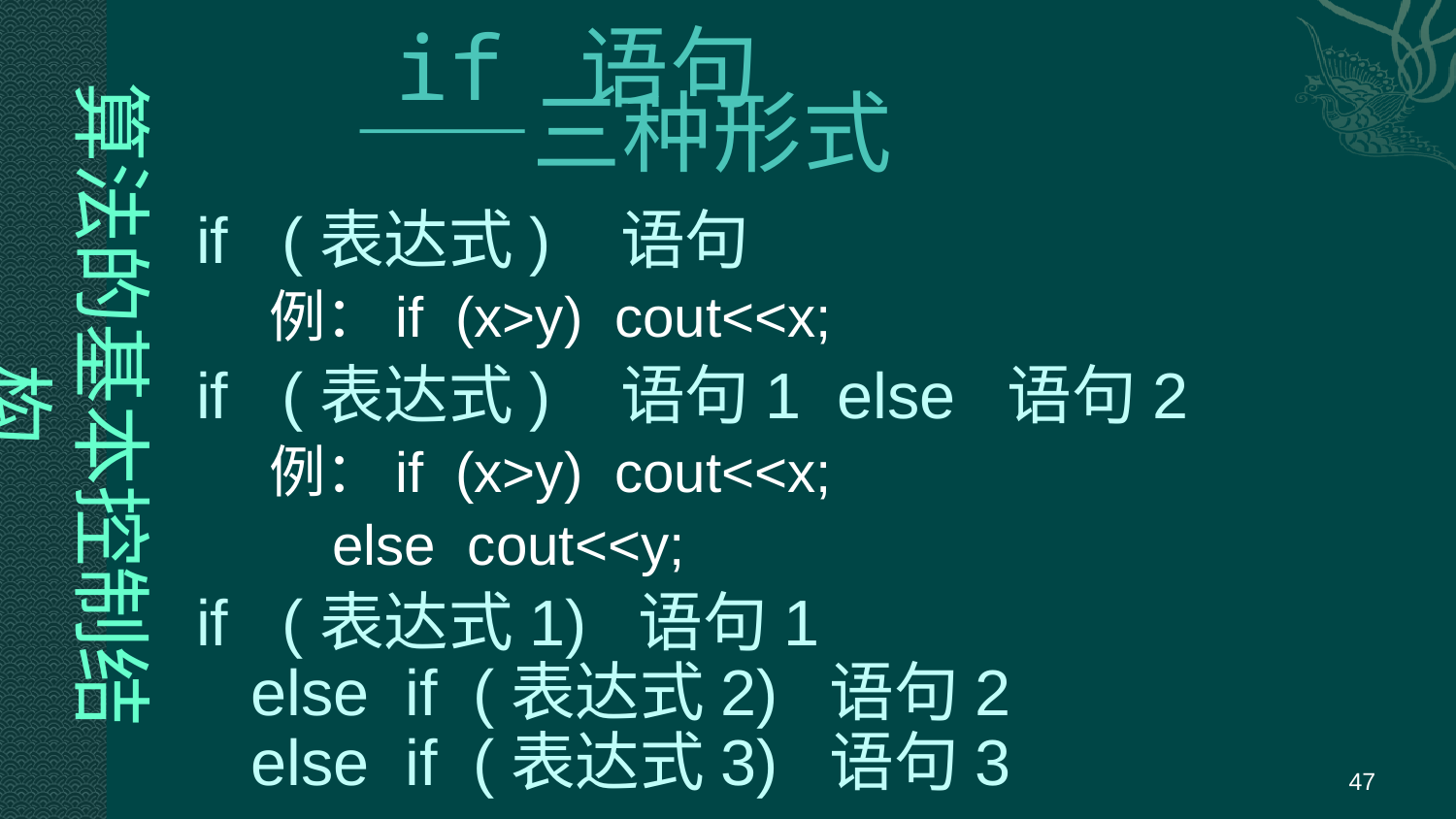

# if 语句 ——三种形式
算法的基本控制结构
if   (表达式)   语句
例：if  (x>y)  cout<<x;
if   (表达式)   语句1  else  语句2
例：if  (x>y)  cout<<x;
    else  cout<<y;
if   (表达式1)  语句1
else  if  (表达式2)  语句2
else  if  (表达式3)  语句3
           …
else  语句 n
47